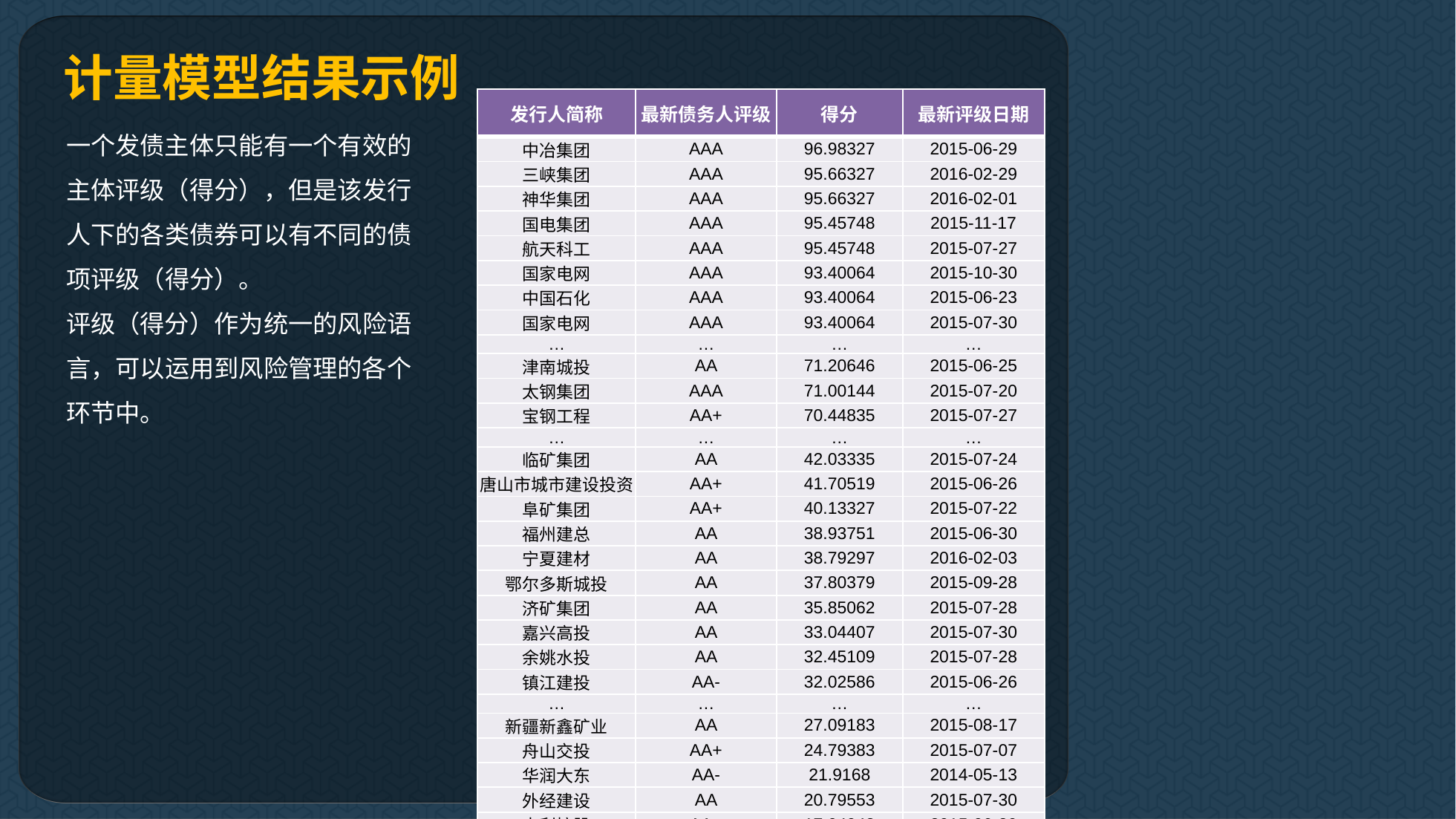

计量模型结果示例
| 发行人简称 | 最新债务人评级 | 得分 | 最新评级日期 |
| --- | --- | --- | --- |
| 中冶集团 | AAA | 96.98327 | 2015-06-29 |
| 三峡集团 | AAA | 95.66327 | 2016-02-29 |
| 神华集团 | AAA | 95.66327 | 2016-02-01 |
| 国电集团 | AAA | 95.45748 | 2015-11-17 |
| 航天科工 | AAA | 95.45748 | 2015-07-27 |
| 国家电网 | AAA | 93.40064 | 2015-10-30 |
| 中国石化 | AAA | 93.40064 | 2015-06-23 |
| 国家电网 | AAA | 93.40064 | 2015-07-30 |
| … | … | … | … |
| 津南城投 | AA | 71.20646 | 2015-06-25 |
| 太钢集团 | AAA | 71.00144 | 2015-07-20 |
| 宝钢工程 | AA+ | 70.44835 | 2015-07-27 |
| … | … | … | … |
| 临矿集团 | AA | 42.03335 | 2015-07-24 |
| 唐山市城市建设投资 | AA+ | 41.70519 | 2015-06-26 |
| 阜矿集团 | AA+ | 40.13327 | 2015-07-22 |
| 福州建总 | AA | 38.93751 | 2015-06-30 |
| 宁夏建材 | AA | 38.79297 | 2016-02-03 |
| 鄂尔多斯城投 | AA | 37.80379 | 2015-09-28 |
| 济矿集团 | AA | 35.85062 | 2015-07-28 |
| 嘉兴高投 | AA | 33.04407 | 2015-07-30 |
| 余姚水投 | AA | 32.45109 | 2015-07-28 |
| 镇江建投 | AA- | 32.02586 | 2015-06-26 |
| … | … | … | … |
| 新疆新鑫矿业 | AA | 27.09183 | 2015-08-17 |
| 舟山交投 | AA+ | 24.79383 | 2015-07-07 |
| 华润大东 | AA- | 21.9168 | 2014-05-13 |
| 外经建设 | AA | 20.79553 | 2015-07-30 |
| 吉利控股 | AA+ | 17.04943 | 2015-06-30 |
| 韩泰轮胎 | AA | 15.24844 | 2015-07-29 |
| 开封发投 | AA | 15.07797 | 2015-08-28 |
| 常德德源 | AA | 11.66484 | 2015-10-09 |
一个发债主体只能有一个有效的主体评级（得分），但是该发行人下的各类债券可以有不同的债项评级（得分）。
评级（得分）作为统一的风险语言，可以运用到风险管理的各个环节中。